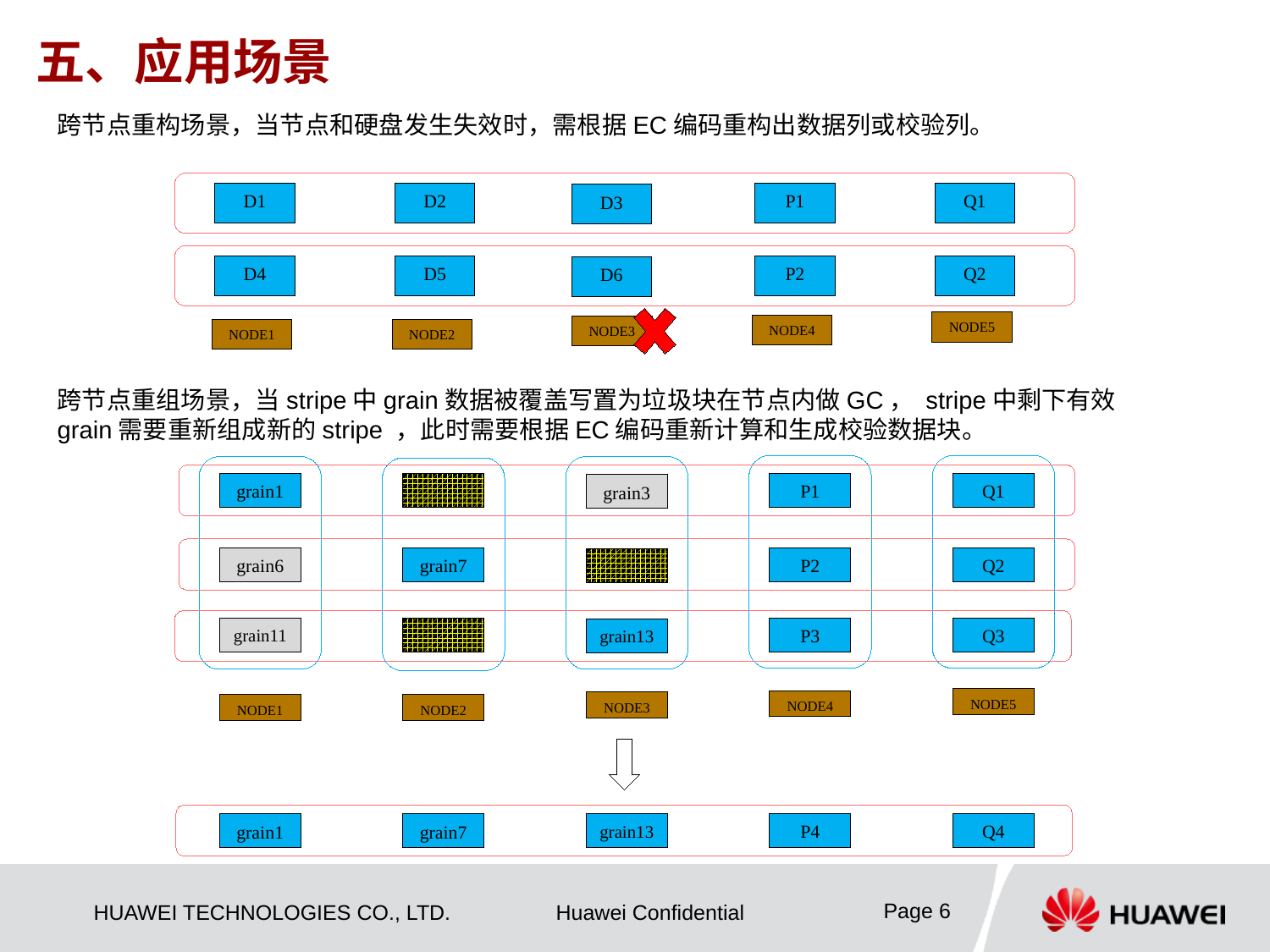

五、应用场景
跨节点重构场景，当节点和硬盘发生失效时，需根据EC编码重构出数据列或校验列。

D1
D2
P1
Q1
D3

D4
D5
P2
Q2
D6

NODE5
NODE4
NODE3
NODE1
NODE2
跨节点重组场景，当stripe中grain数据被覆盖写置为垃圾块在节点内做GC， stripe中剩下有效grain需要重新组成新的stripe ，此时需要根据EC编码重新计算和生成校验数据块。

grain1

P1
Q1
grain3

grain6
grain7
P2
Q2

grain11

P3
Q3
grain13
NODE5
NODE4
NODE3
NODE1
NODE2

P4
Q4
grain1
grain7
grain13
Page 6